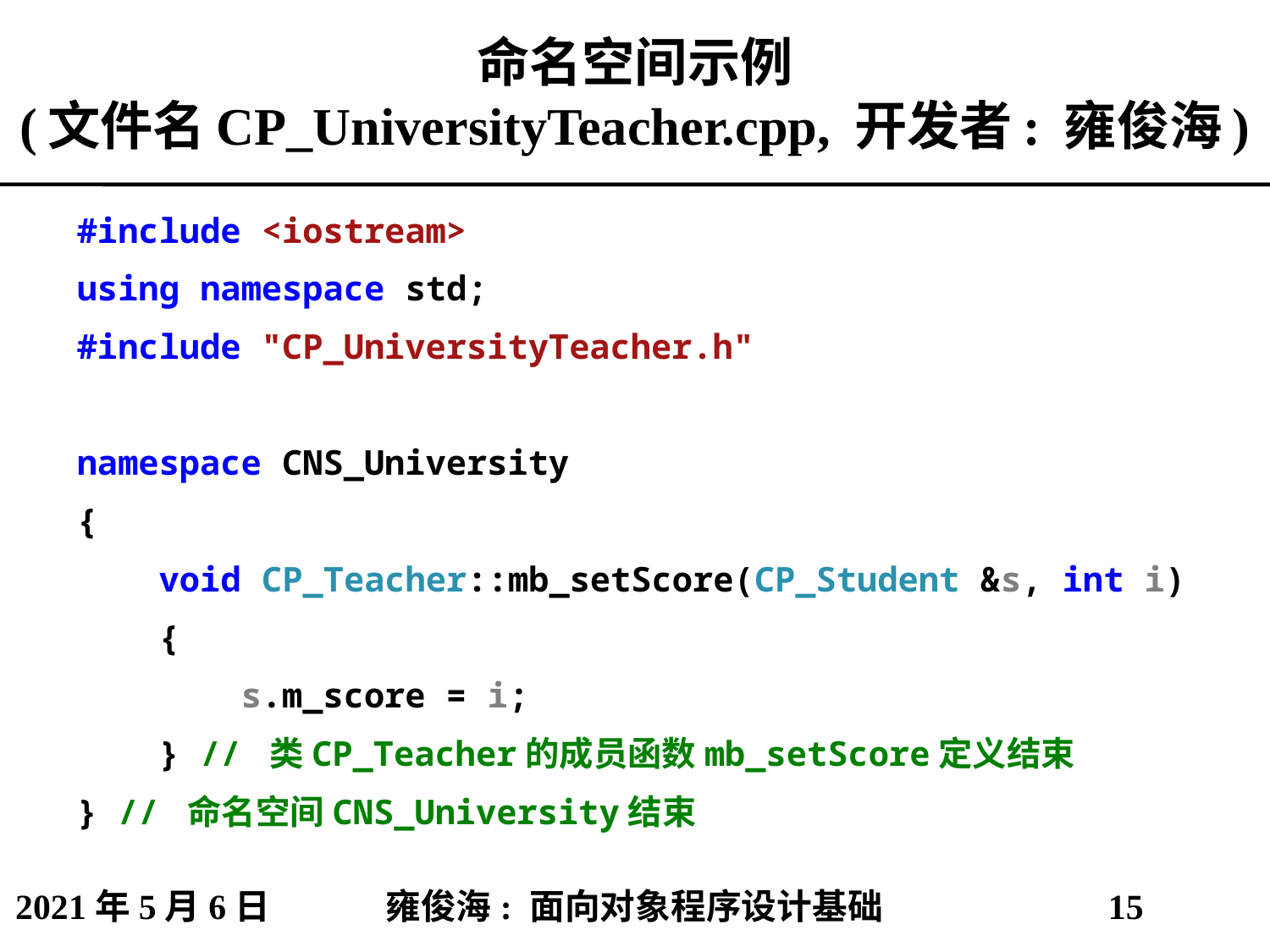

# 命名空间示例 (文件名CP_UniversityTeacher.cpp, 开发者: 雍俊海)

#include <iostream>
using namespace std;
#include "CP_UniversityTeacher.h"

namespace CNS_University
{
    void CP_Teacher::mb_setScore(CP_Student &s, int i)
    {
        s.m_score = i;
    } // 类CP_Teacher的成员函数mb_setScore定义结束
} // 命名空间CNS_University结束
2021年5月6日
雍俊海: 面向对象程序设计基础
15